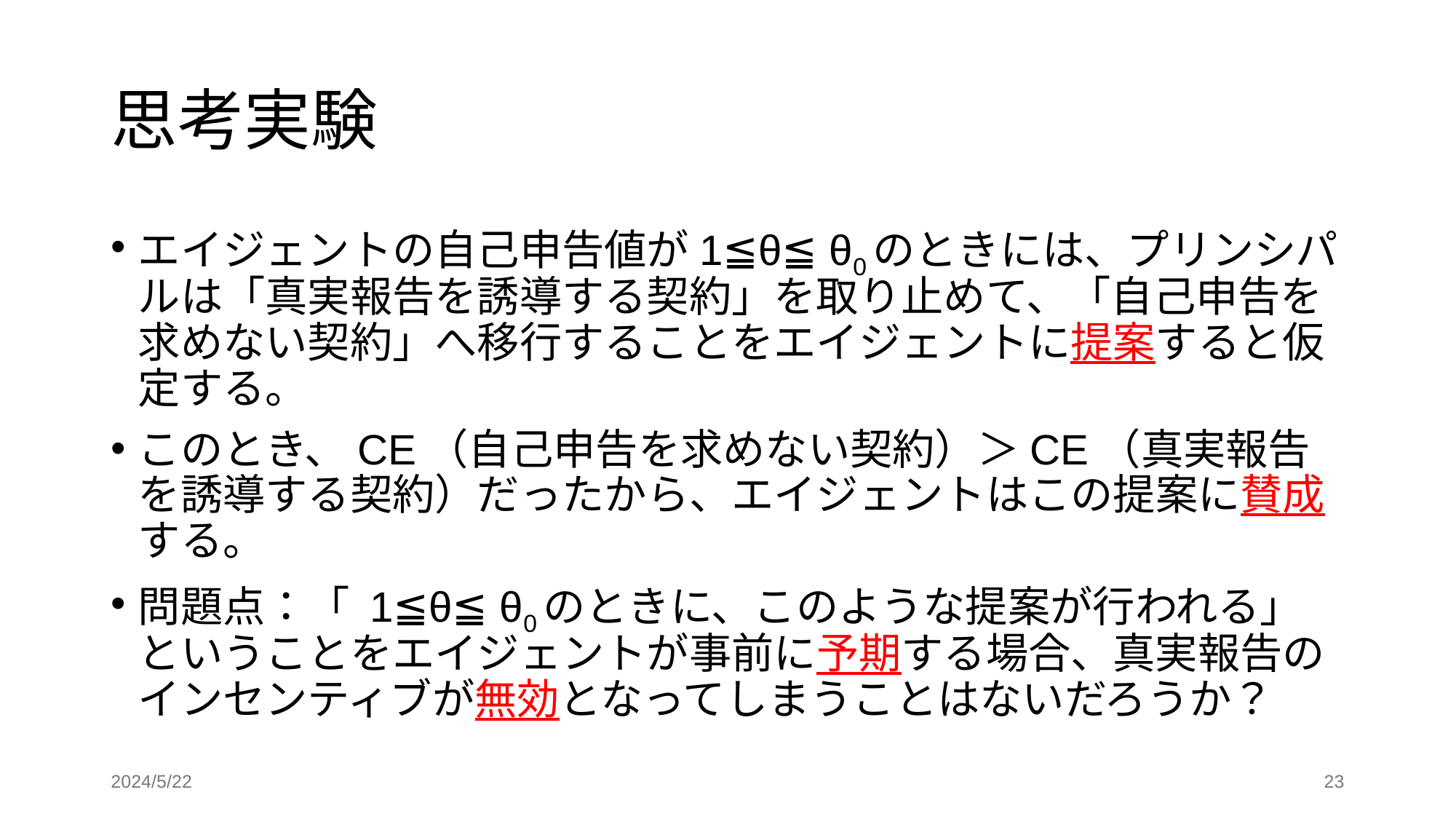

# 思考実験
エイジェントの自己申告値が1≦θ≦ θ0のときには、プリンシパルは「真実報告を誘導する契約」を取り止めて、「自己申告を求めない契約」へ移行することをエイジェントに提案すると仮定する。
このとき、CE（自己申告を求めない契約）＞CE（真実報告を誘導する契約）だったから、エイジェントはこの提案に賛成する。
問題点：「 1≦θ≦ θ0のときに、このような提案が行われる」ということをエイジェントが事前に予期する場合、真実報告のインセンティブが無効となってしまうことはないだろうか？
2024/5/22
23